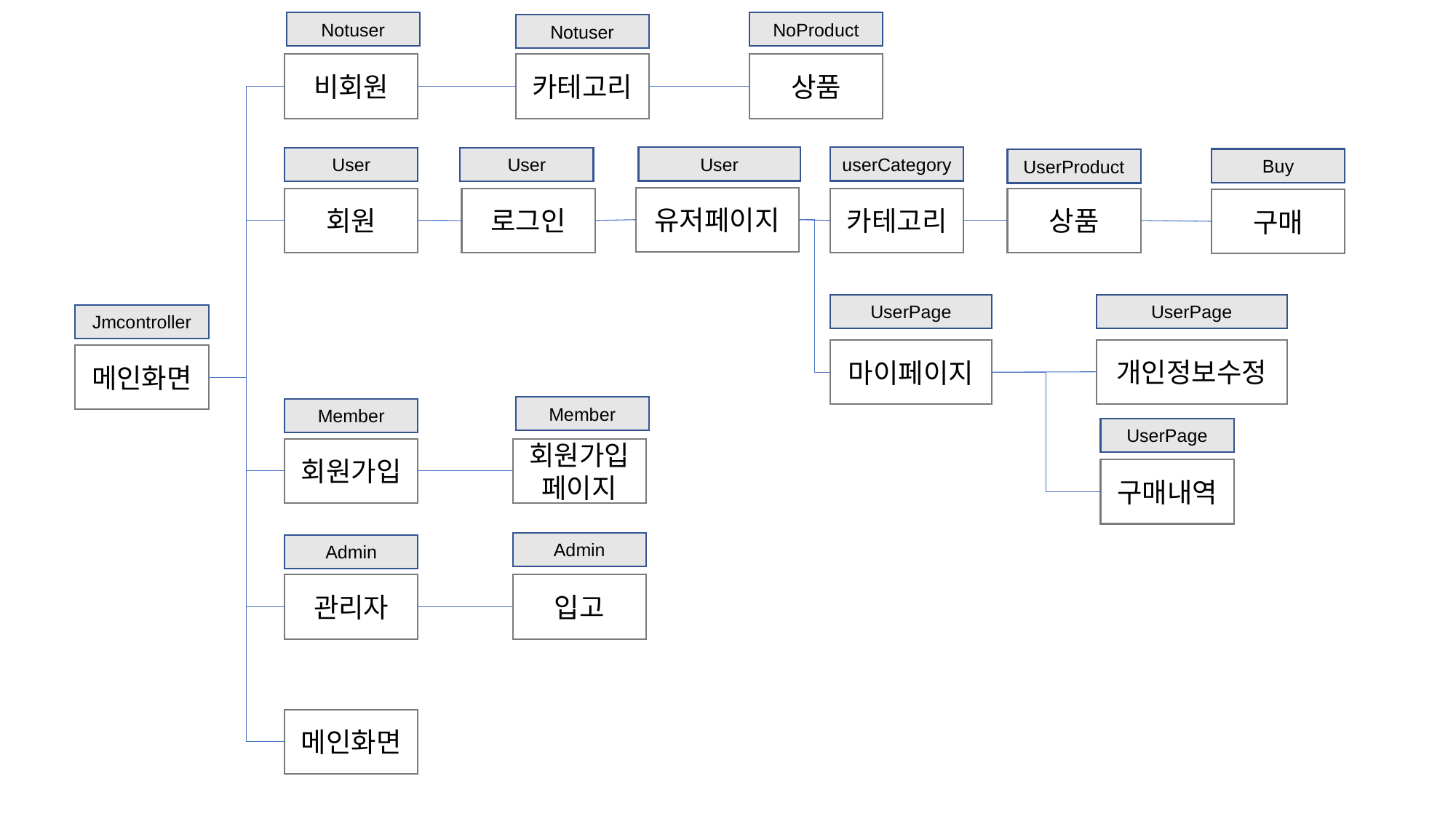

Notuser
NoProduct
Notuser
상품
비회원
카테고리
User
userCategory
User
User
Buy
UserProduct
유저페이지
회원
카테고리
상품
로그인
구매
UserPage
UserPage
Jmcontroller
개인정보수정
마이페이지
메인화면
Member
Member
UserPage
회원가입
회원가입 페이지
구매내역
Admin
Admin
관리자
입고
메인화면